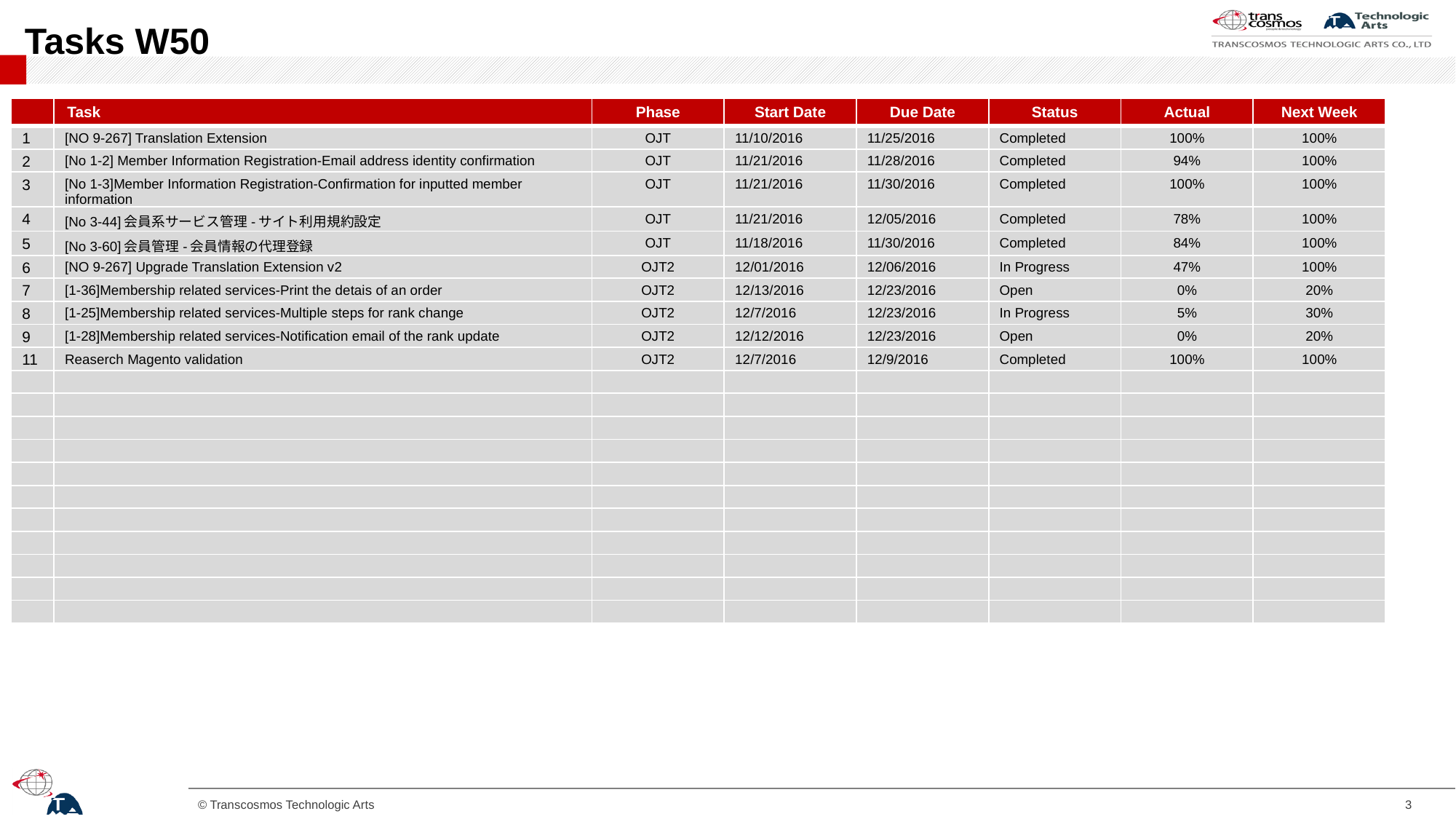

# Tasks W50
|  | Task | Phase | Start Date | Due Date | Status | Actual | Next Week |
| --- | --- | --- | --- | --- | --- | --- | --- |
| 1 | [NO 9-267] Translation Extension | OJT | 11/10/2016 | 11/25/2016 | Completed | 100% | 100% |
| 2 | [No 1-2] Member Information Registration-Email address identity confirmation | OJT | 11/21/2016 | 11/28/2016 | Completed | 94% | 100% |
| 3 | [No 1-3]Member Information Registration-Confirmation for inputted member information | OJT | 11/21/2016 | 11/30/2016 | Completed | 100% | 100% |
| 4 | [No 3-44]会員系サービス管理-サイト利用規約設定 | OJT | 11/21/2016 | 12/05/2016 | Completed | 78% | 100% |
| 5 | [No 3-60]会員管理-会員情報の代理登録 | OJT | 11/18/2016 | 11/30/2016 | Completed | 84% | 100% |
| 6 | [NO 9-267] Upgrade Translation Extension v2 | OJT2 | 12/01/2016 | 12/06/2016 | In Progress | 47% | 100% |
| 7 | [1-36]Membership related services-Print the detais of an order | OJT2 | 12/13/2016 | 12/23/2016 | Open | 0% | 20% |
| 8 | [1-25]Membership related services-Multiple steps for rank change | OJT2 | 12/7/2016 | 12/23/2016 | In Progress | 5% | 30% |
| 9 | [1-28]Membership related services-Notification email of the rank update | OJT2 | 12/12/2016 | 12/23/2016 | Open | 0% | 20% |
| 11 | Reaserch Magento validation | OJT2 | 12/7/2016 | 12/9/2016 | Completed | 100% | 100% |
|  |  |  |  |  |  |  |  |
|  |  |  |  |  |  |  |  |
|  |  |  |  |  |  |  |  |
|  |  |  |  |  |  |  |  |
|  |  |  |  |  |  |  |  |
|  |  |  |  |  |  |  |  |
|  |  |  |  |  |  |  |  |
|  |  |  |  |  |  |  |  |
|  |  |  |  |  |  |  |  |
|  |  |  |  |  |  |  |  |
|  |  |  |  |  |  |  |  |